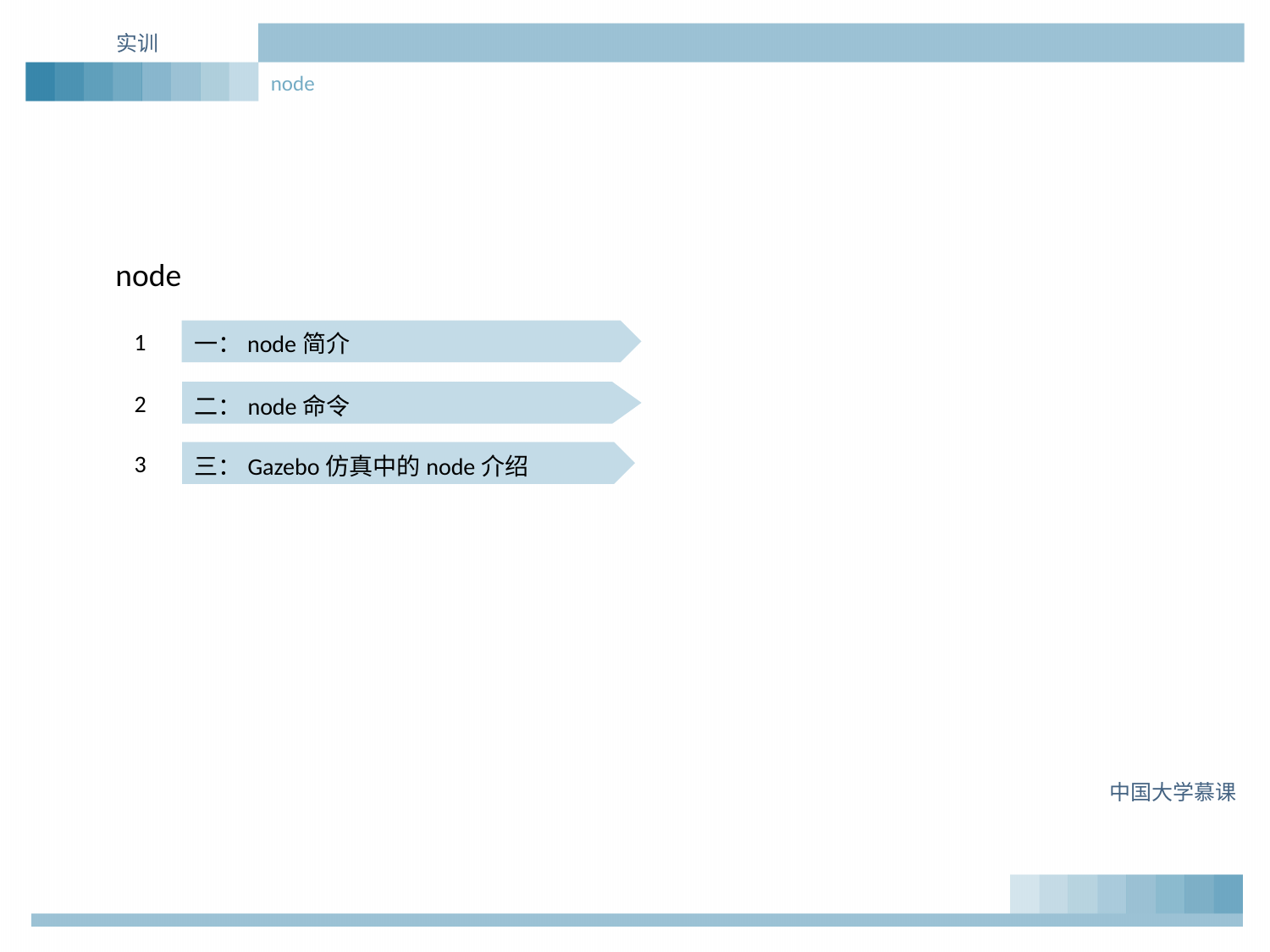

实训
node
node
一：node简介
1

2
二：node命令

3
三：Gazebo仿真中的node介绍
中国大学慕课